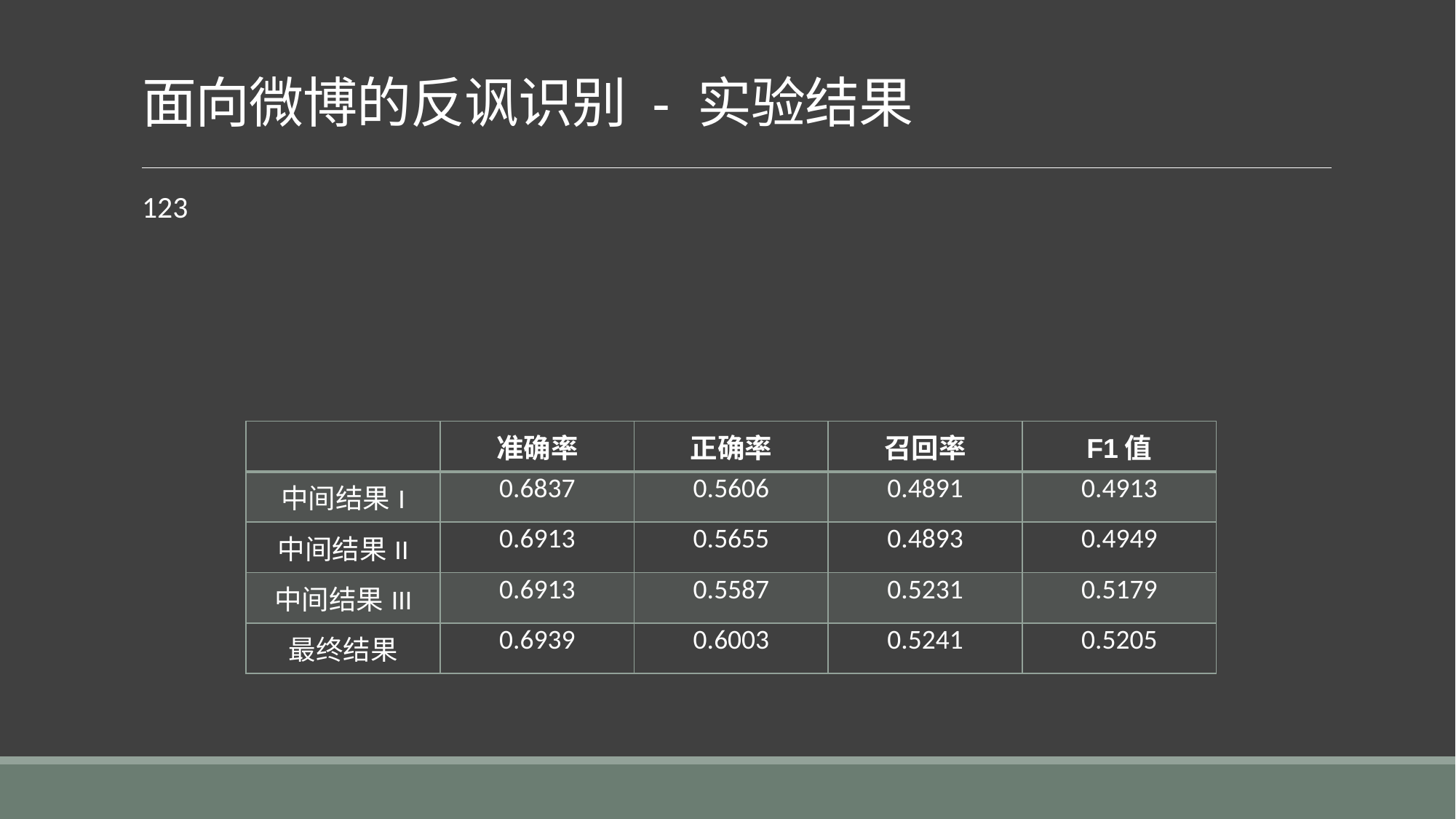

# 面向微博的反讽识别 - 实验结果
123
|  | 准确率 | 正确率 | 召回率 | F1值 |
| --- | --- | --- | --- | --- |
| 中间结果I | 0.6837 | 0.5606 | 0.4891 | 0.4913 |
| 中间结果II | 0.6913 | 0.5655 | 0.4893 | 0.4949 |
| 中间结果III | 0.6913 | 0.5587 | 0.5231 | 0.5179 |
| 最终结果 | 0.6939 | 0.6003 | 0.5241 | 0.5205 |